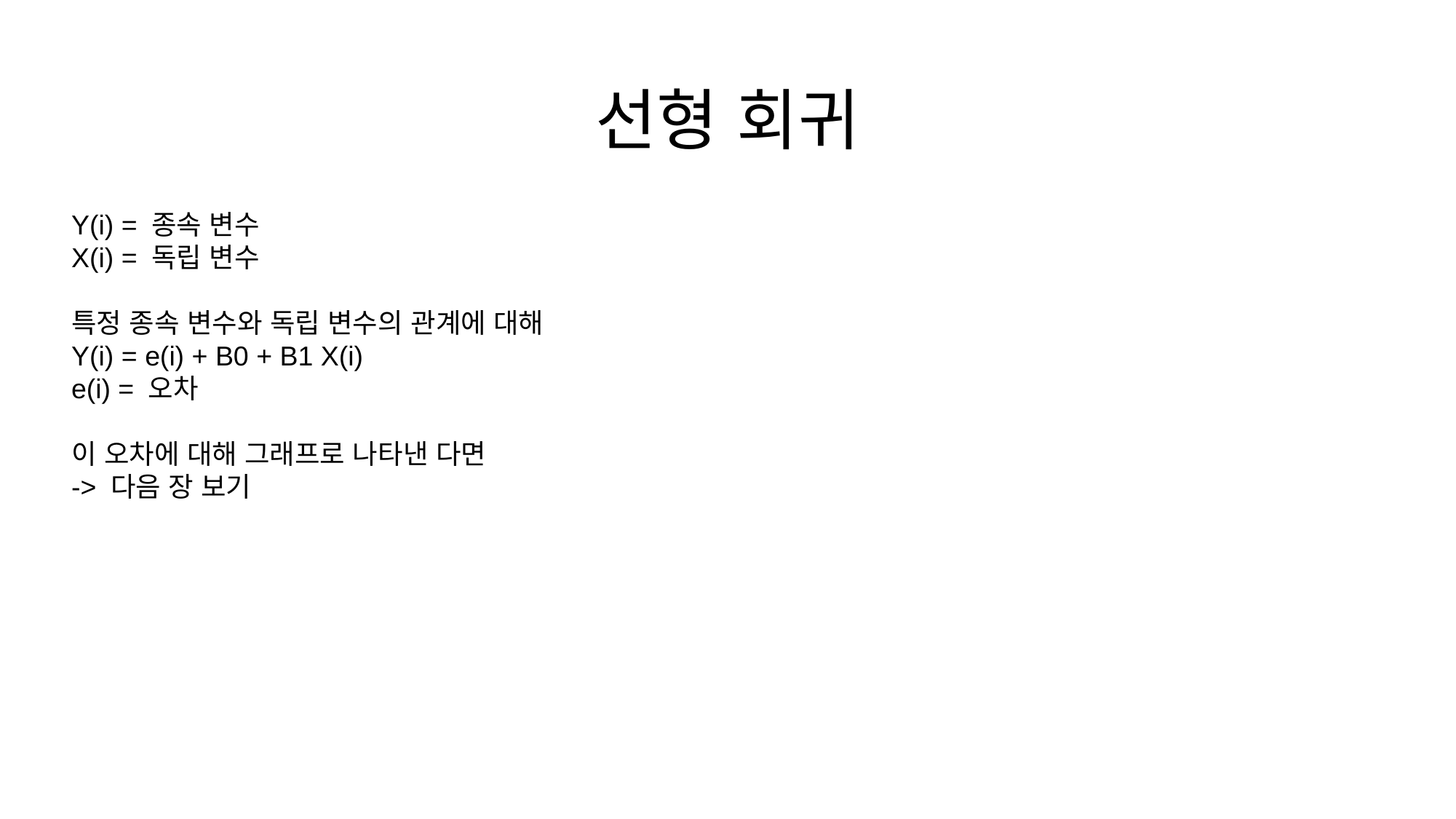

# 선형 회귀
Y(i) = 종속 변수
X(i) = 독립 변수

특정 종속 변수와 독립 변수의 관계에 대해
Y(i) = e(i) + B0 + B1 X(i)
e(i) = 오차

이 오차에 대해 그래프로 나타낸 다면
-> 다음 장 보기